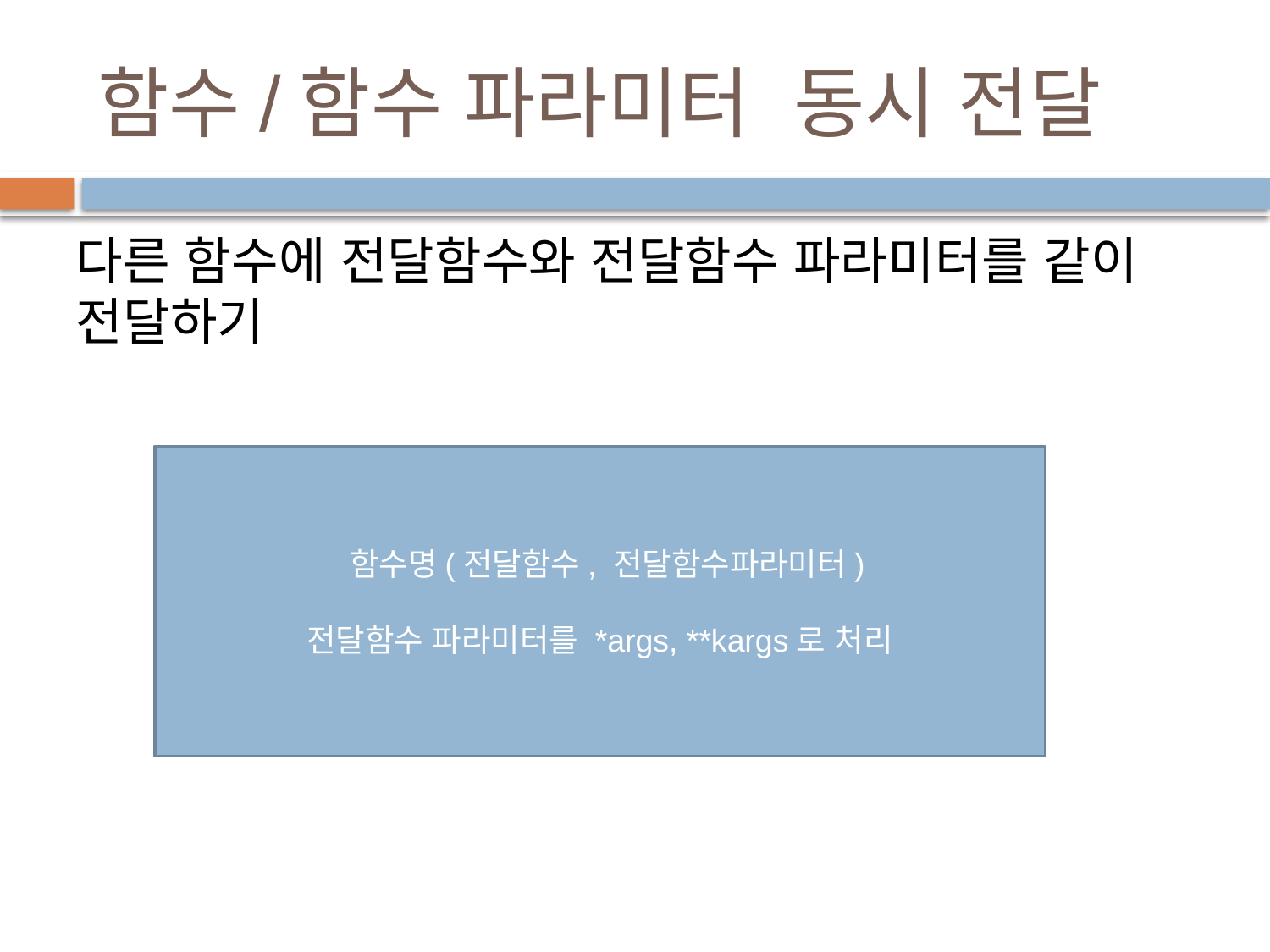

# 함수/함수 파라미터  동시 전달
다른 함수에 전달함수와 전달함수 파라미터를 같이 전달하기
 함수명(전달함수, 전달함수파라미터)

전달함수 파라미터를 *args, **kargs로 처리